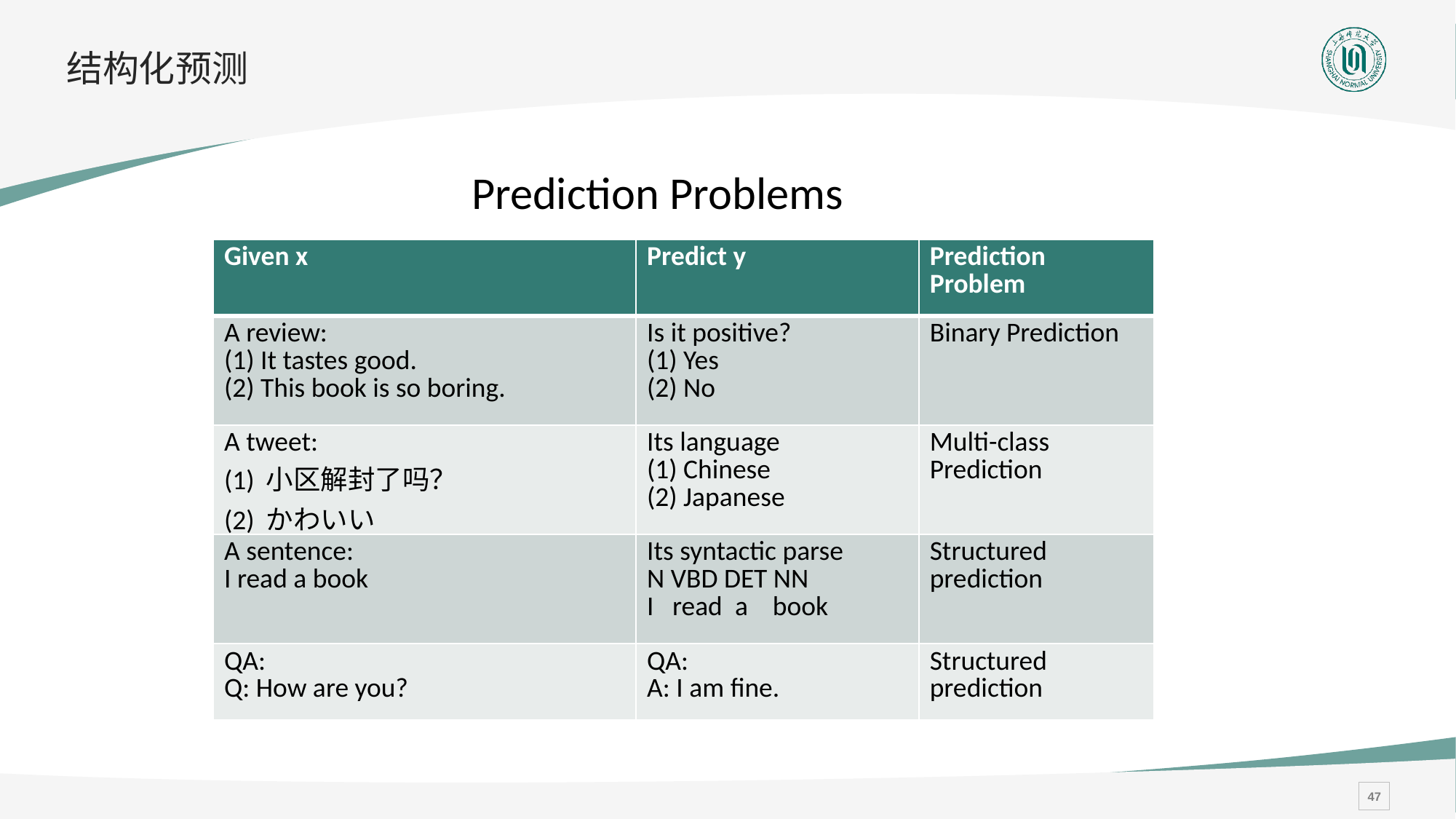

# 结构化预测
Prediction Problems
| Given x | Predict y | Prediction Problem |
| --- | --- | --- |
| A review: (1) It tastes good. (2) This book is so boring. | Is it positive? (1) Yes (2) No | Binary Prediction |
| A tweet: (1) 小区解封了吗？ (2) かわいい | Its language (1) Chinese (2) Japanese | Multi-class Prediction |
| A sentence: I read a book | Its syntactic parse N VBD DET NN I read a book | Structured prediction |
| QA: Q: How are you? | QA: A: I am fine. | Structured prediction |